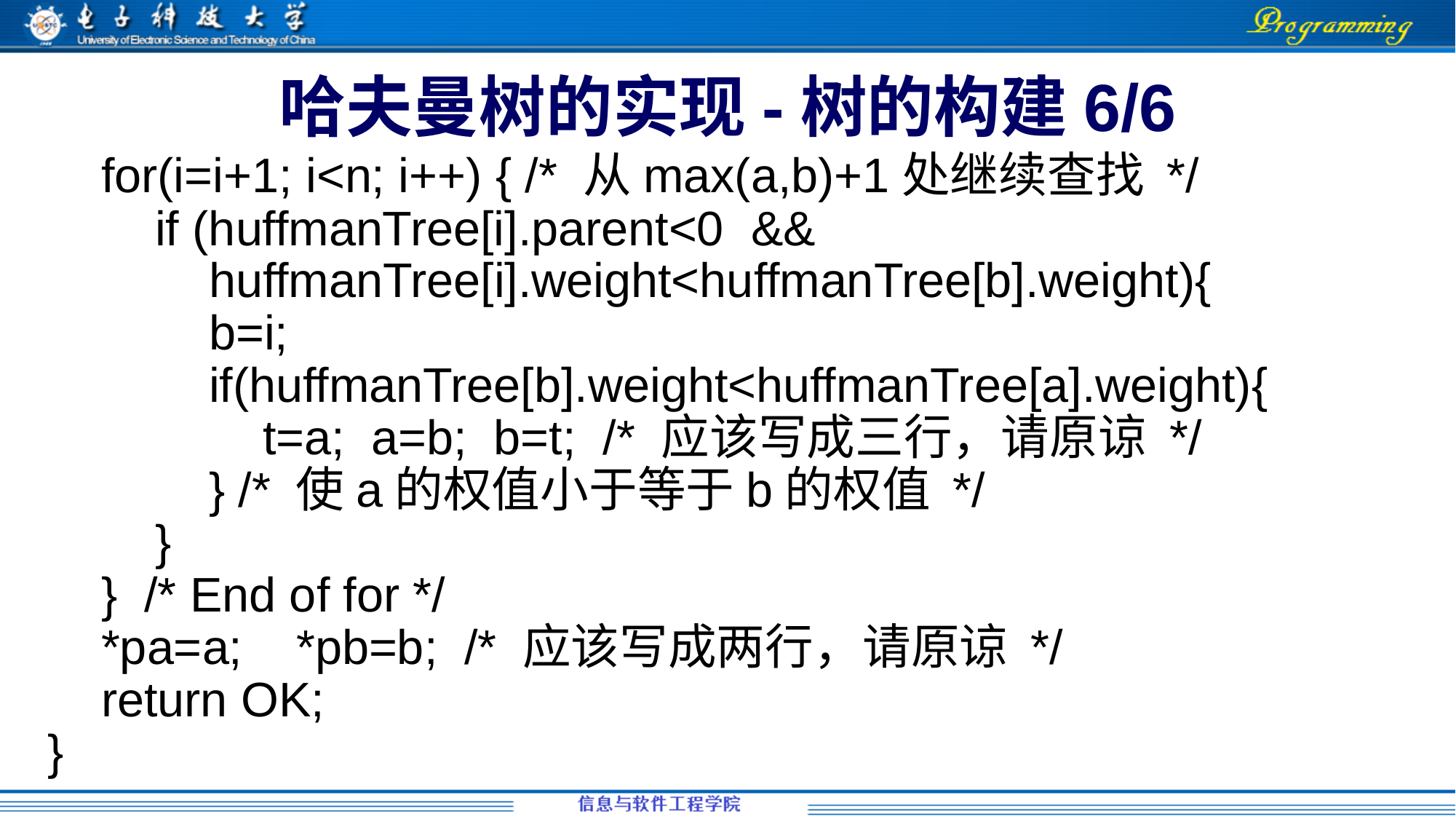

# 哈夫曼树的实现-树的构建6/6
    for(i=i+1; i<n; i++) { /* 从max(a,b)+1处继续查找 */
        if (huffmanTree[i].parent<0  &&
            huffmanTree[i].weight<huffmanTree[b].weight){
            b=i;
            if(huffmanTree[b].weight<huffmanTree[a].weight){
                t=a;  a=b;  b=t;  /* 应该写成三行，请原谅 */
            } /* 使a的权值小于等于b的权值 */
        }
    }  /* End of for */
    *pa=a;    *pb=b;  /* 应该写成两行，请原谅 */
    return OK;
}